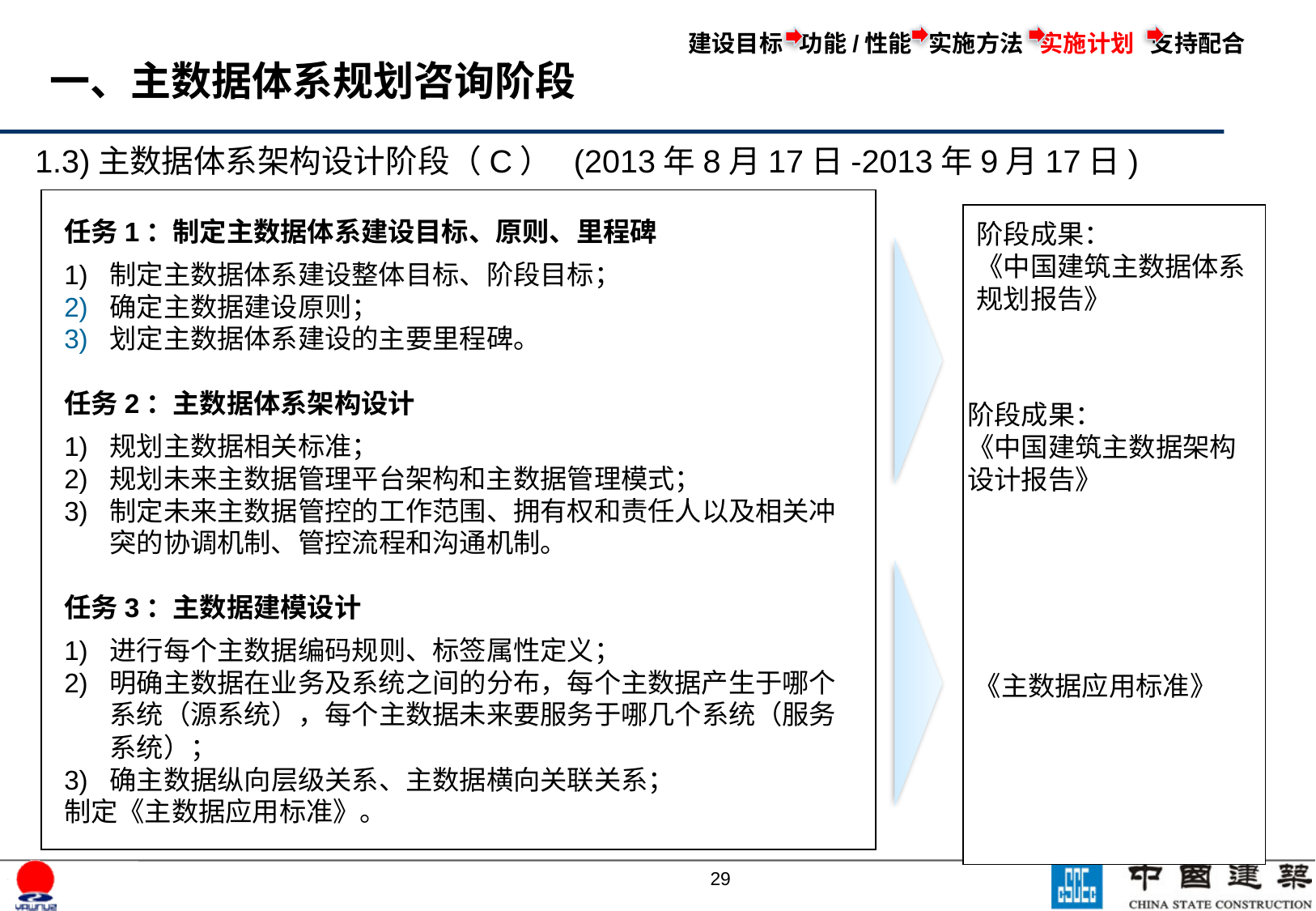

建设目标   功能/性能   实施方法   实施计划   支持配合

一、主数据体系规划咨询阶段
1.3)主数据体系架构设计阶段（C）  (2013年8月17日-2013年9月17日)

任务1：制定主数据体系建设目标、原则、里程碑
1)	制定主数据体系建设整体目标、阶段目标；
确定主数据建设原则；
划定主数据体系建设的主要里程碑。

任务2：主数据体系架构设计
1)	规划主数据相关标准；
2)	规划未来主数据管理平台架构和主数据管理模式；
3)	制定未来主数据管控的工作范围、拥有权和责任人以及相关冲突的协调机制、管控流程和沟通机制。

任务3：主数据建模设计
1)	进行每个主数据编码规则、标签属性定义；
2)	明确主数据在业务及系统之间的分布，每个主数据产生于哪个系统（源系统），每个主数据未来要服务于哪几个系统（服务系统）；
3)	确主数据纵向层级关系、主数据横向关联关系；
制定《主数据应用标准》。
阶段成果：
《中国建筑主数据体系规划报告》

阶段成果：
《中国建筑主数据架构设计报告》

《主数据应用标准》
29